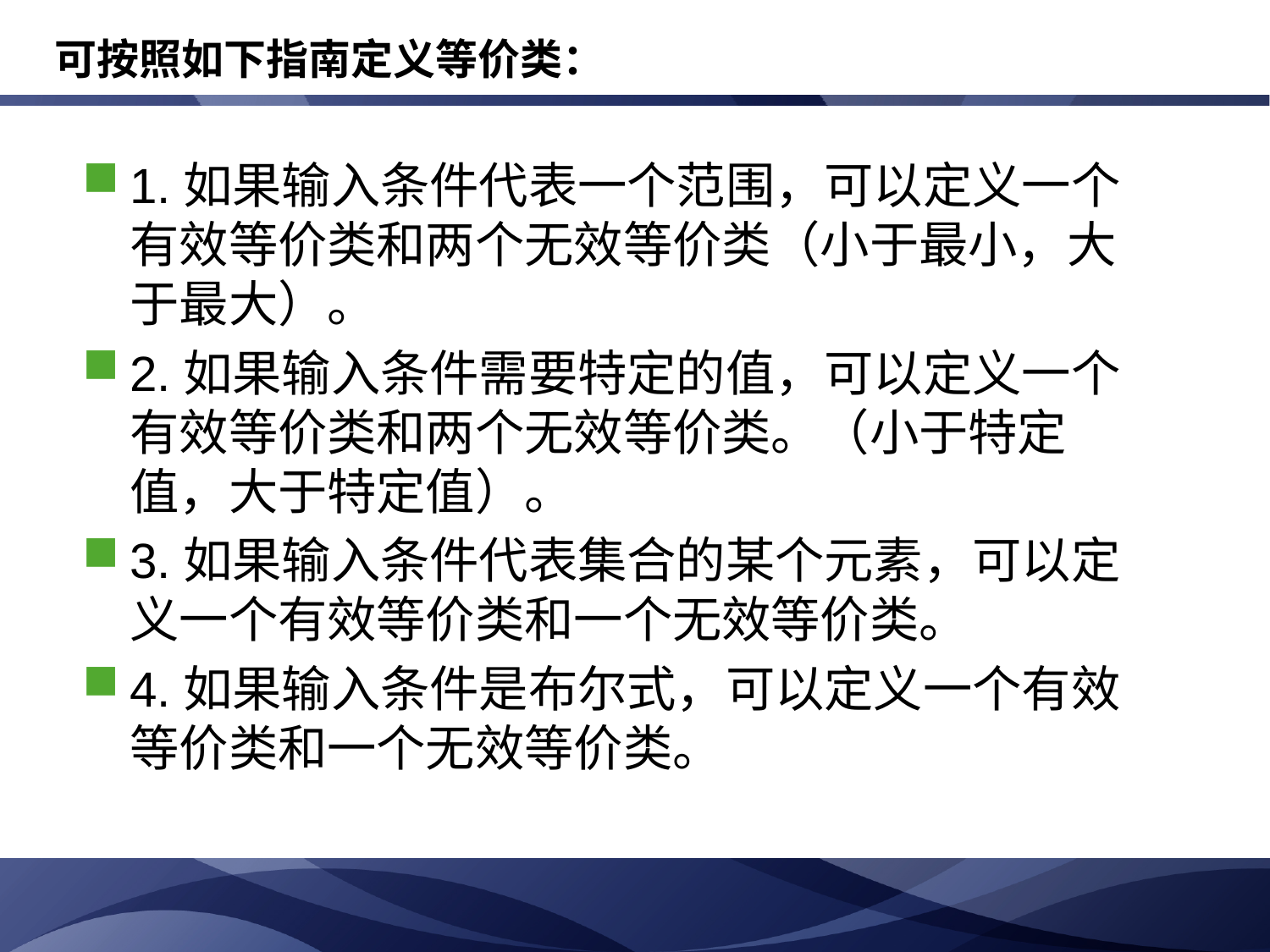

# 可按照如下指南定义等价类：
1.如果输入条件代表一个范围，可以定义一个有效等价类和两个无效等价类（小于最小，大于最大）。
2.如果输入条件需要特定的值，可以定义一个有效等价类和两个无效等价类。（小于特定值，大于特定值）。
3.如果输入条件代表集合的某个元素，可以定义一个有效等价类和一个无效等价类。
4.如果输入条件是布尔式，可以定义一个有效等价类和一个无效等价类。